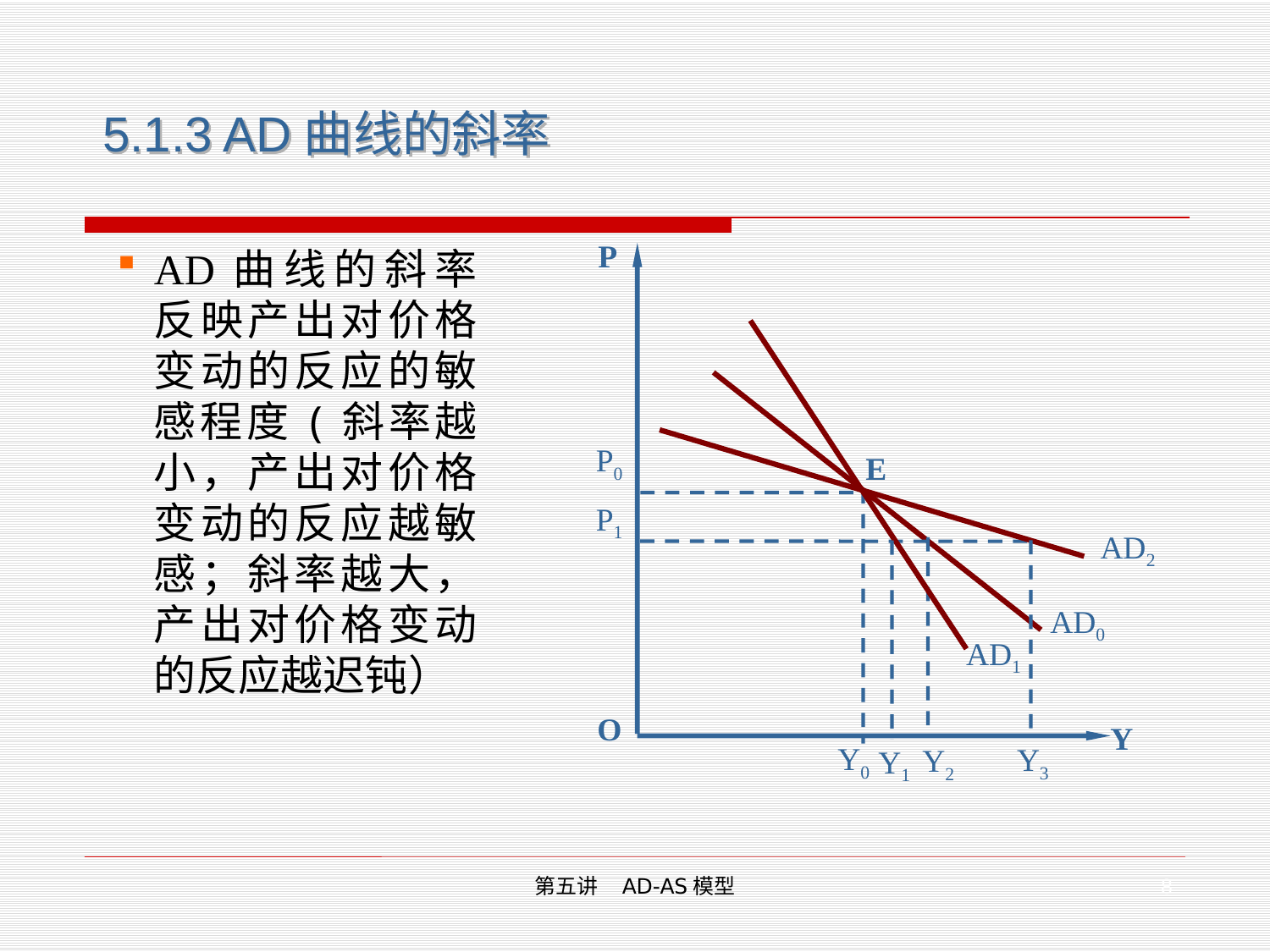

5.1.3 AD曲线的斜率
AD曲线的斜率反映产出对价格变动的反应的敏感程度(斜率越小，产出对价格变动的反应越敏感；斜率越大，产出对价格变动的反应越迟钝）
P

P0
E

P1
AD2

AD0
AD1
O
Y

Y0
Y3
Y2
Y1
8
第五讲    AD-AS模型